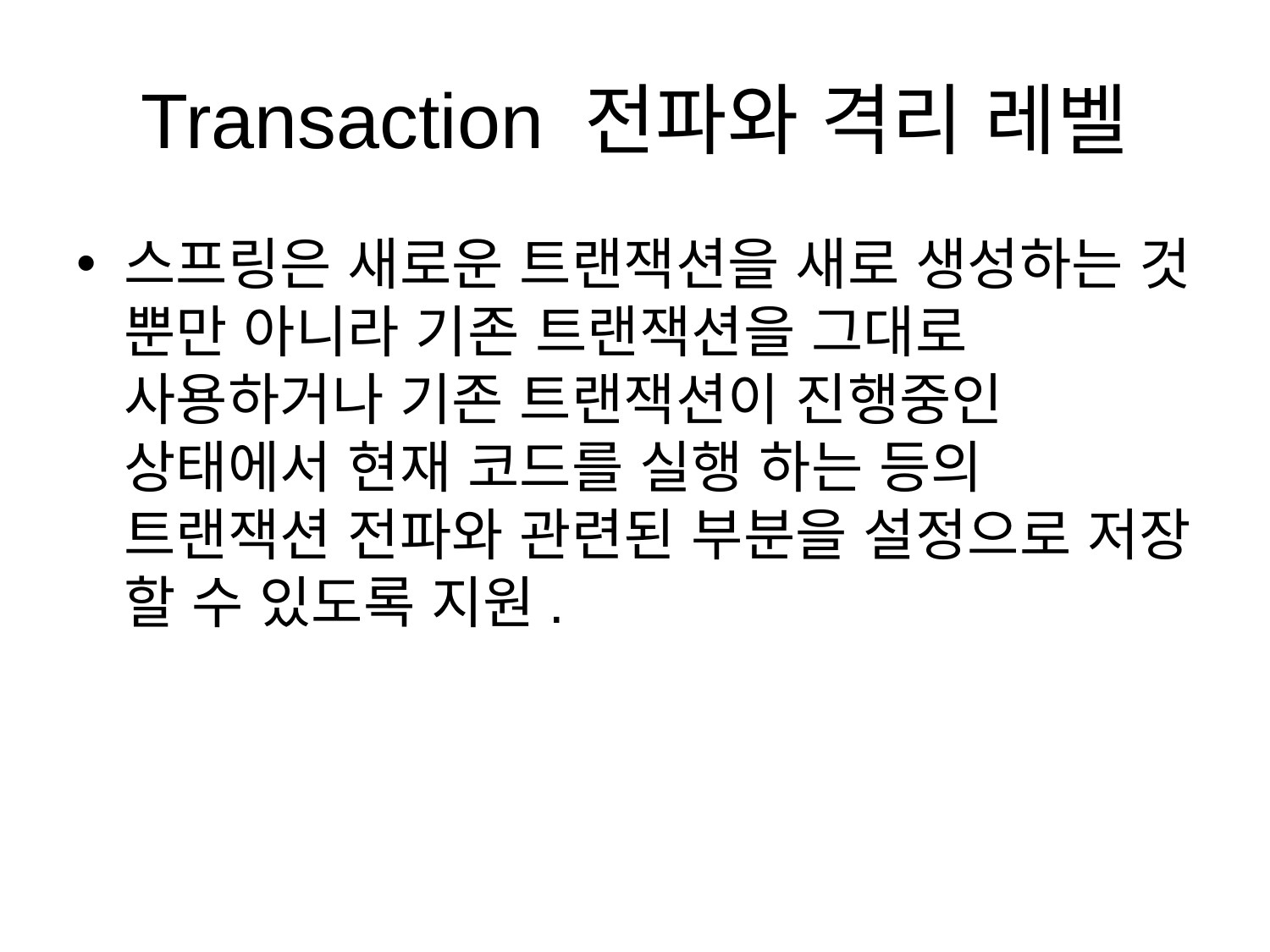

# Transaction 전파와 격리 레벨
스프링은 새로운 트랜잭션을 새로 생성하는 것 뿐만 아니라 기존 트랜잭션을 그대로 사용하거나 기존 트랜잭션이 진행중인 상태에서 현재 코드를 실행 하는 등의 트랜잭션 전파와 관련된 부분을 설정으로 저장 할 수 있도록 지원.